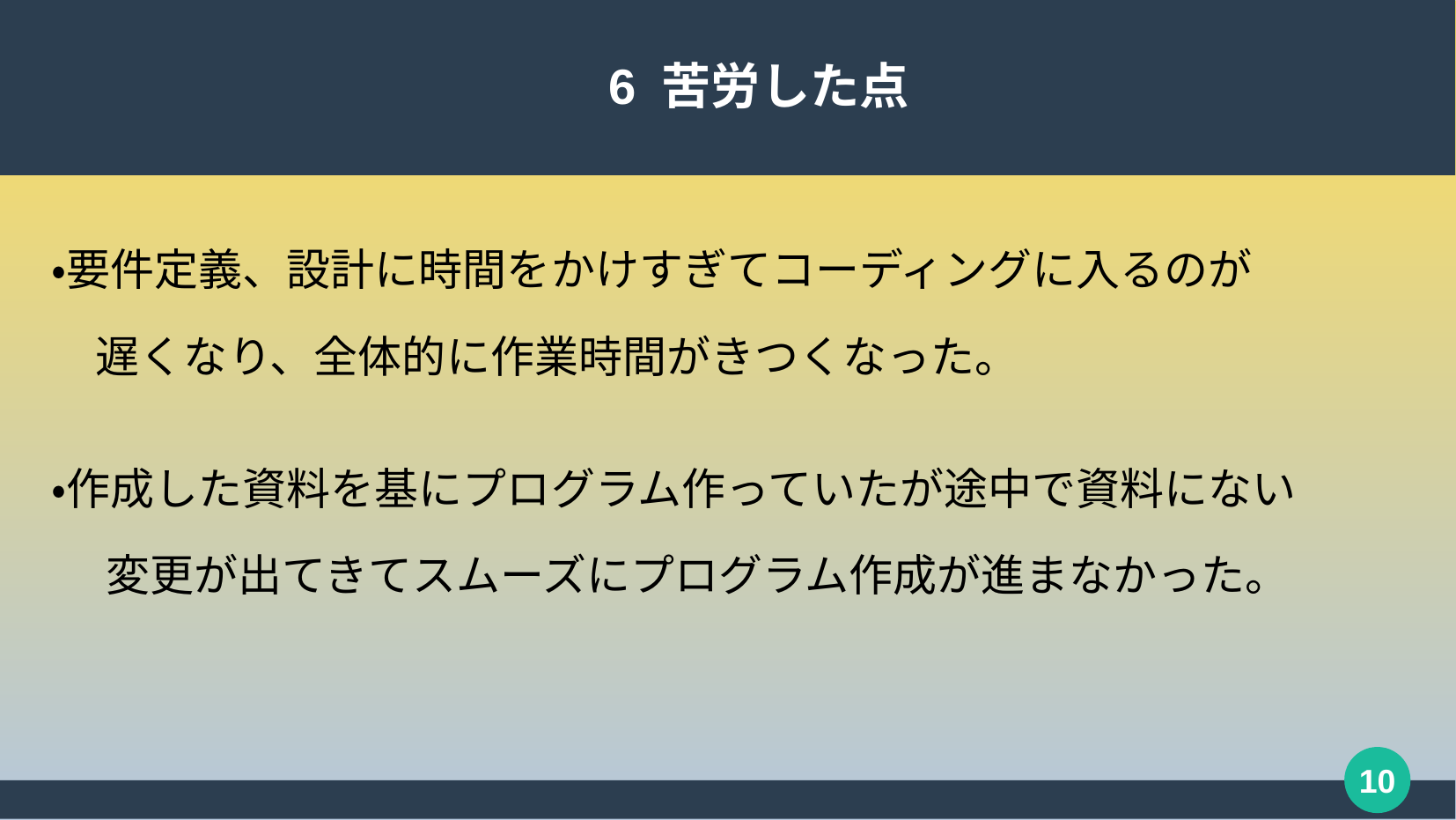

# 6 苦労した点
・要件定義、設計に時間をかけすぎてコーディングに入るのが
　遅くなり、全体的に作業時間がきつくなった。

・作成した資料を基にプログラム作っていたが途中で資料にない
　 変更が出てきてスムーズにプログラム作成が進まなかった。